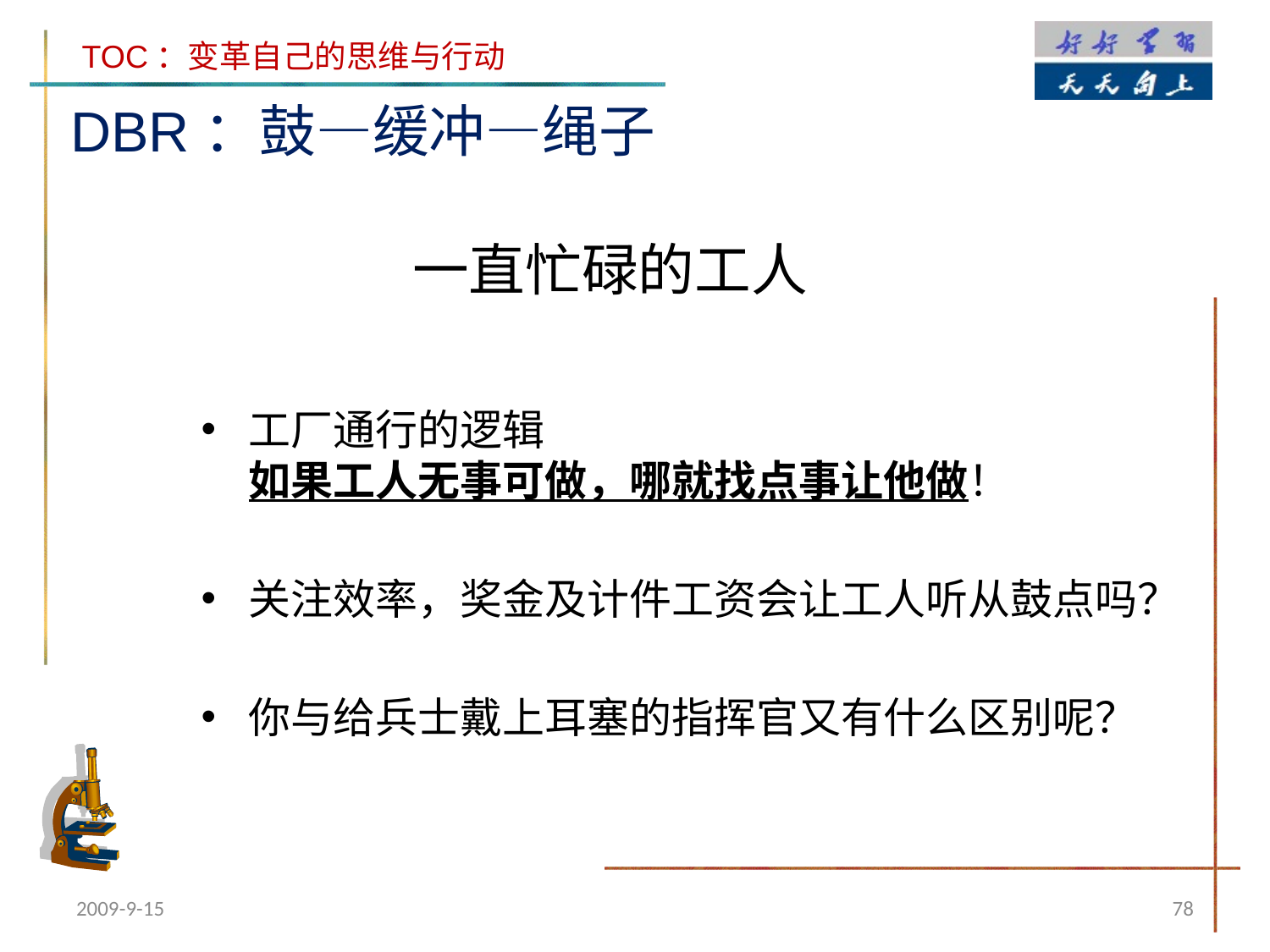

DBR：鼓—缓冲—绳子
一直忙碌的工人
工厂通行的逻辑
如果工人无事可做，哪就找点事让他做！

关注效率，奖金及计件工资会让工人听从鼓点吗？

你与给兵士戴上耳塞的指挥官又有什么区别呢？

2009-9-15
78